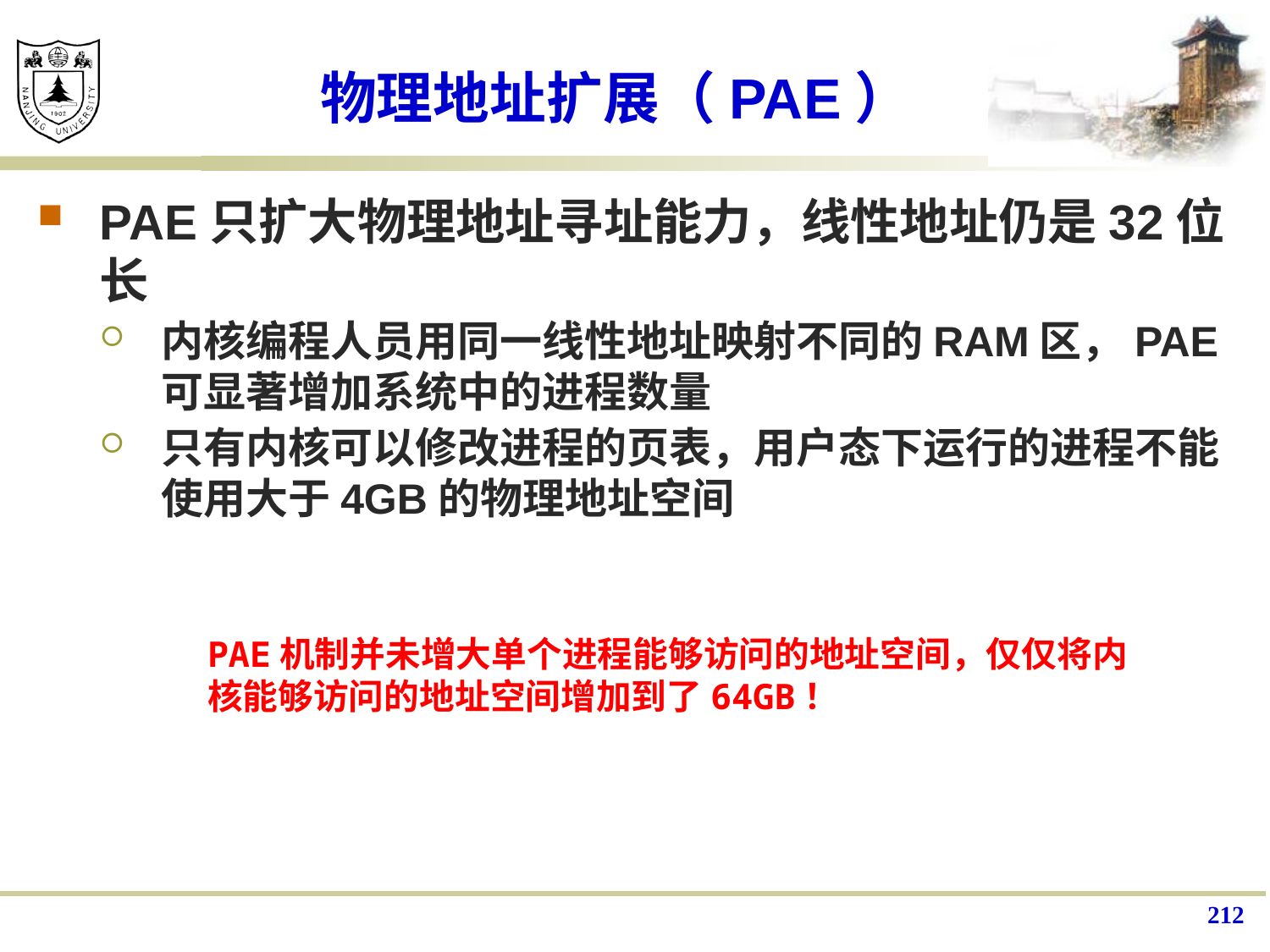

# 物理地址扩展（PAE）
PAE只扩大物理地址寻址能力，线性地址仍是32位长
内核编程人员用同一线性地址映射不同的RAM区，PAE可显著增加系统中的进程数量
只有内核可以修改进程的页表，用户态下运行的进程不能使用大于4GB的物理地址空间

PAE机制并未增大单个进程能够访问的地址空间，仅仅将内核能够访问的地址空间增加到了64GB！
212